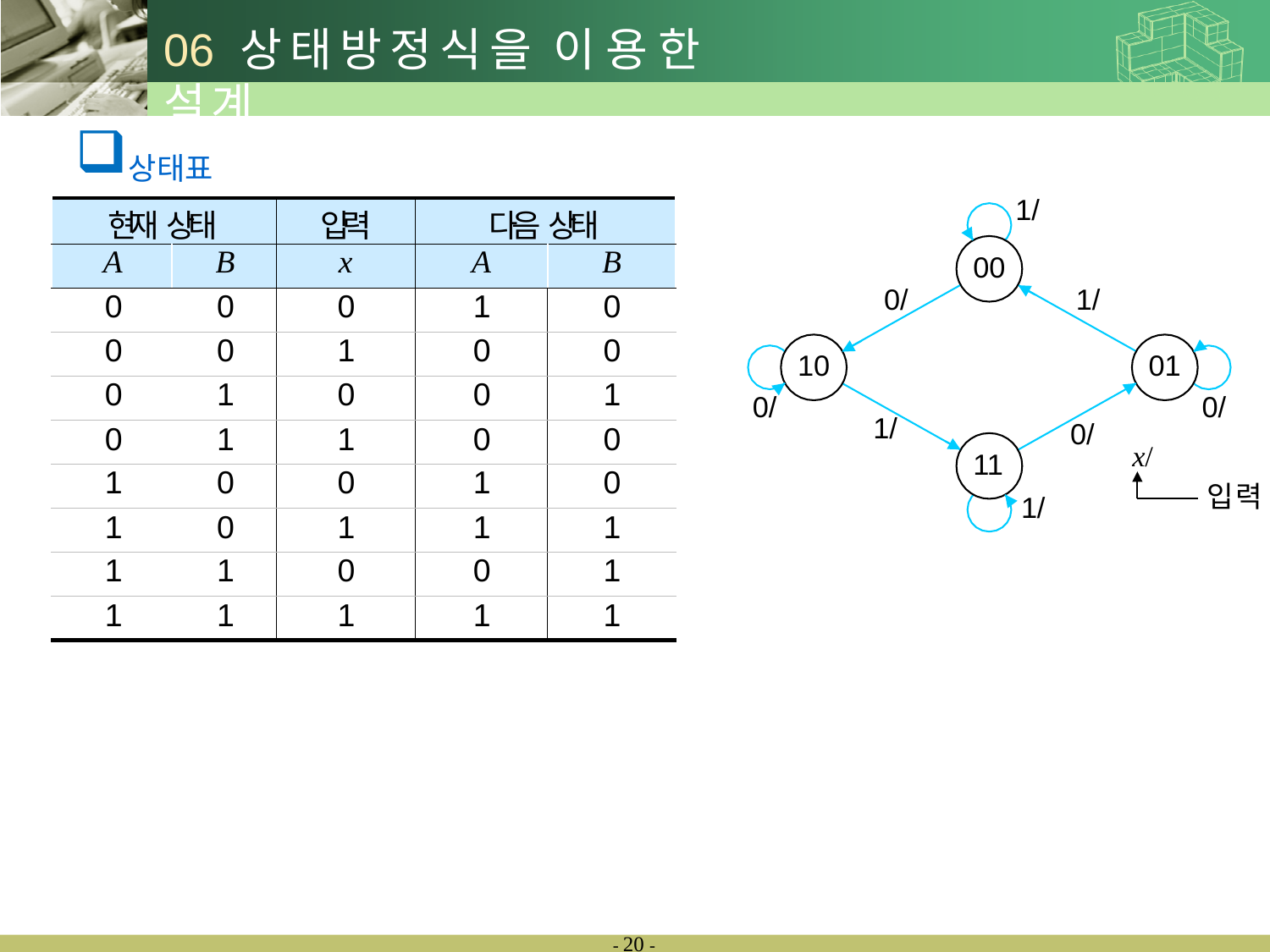

# 06	상태방정식을 이용한 설계
상태표
1/
00
| 현재 상태 |  | 입력 | 다음 상태 |  |
| --- | --- | --- | --- | --- |
| A | B | x | A | B |
| 0 | 0 | 0 | 1 | 0 |
| 0 | 0 | 1 | 0 | 0 |
| 0 | 1 | 0 | 0 | 1 |
| 0 | 1 | 1 | 0 | 0 |
| 1 | 0 | 0 | 1 | 0 |
| 1 | 0 | 1 | 1 | 1 |
| 1 | 1 | 0 | 0 | 1 |
| 1 | 1 | 1 | 1 | 1 |

0/
1/

10
01
0/
0/
1/
0/

x/
11

입력
1/
- 20 -